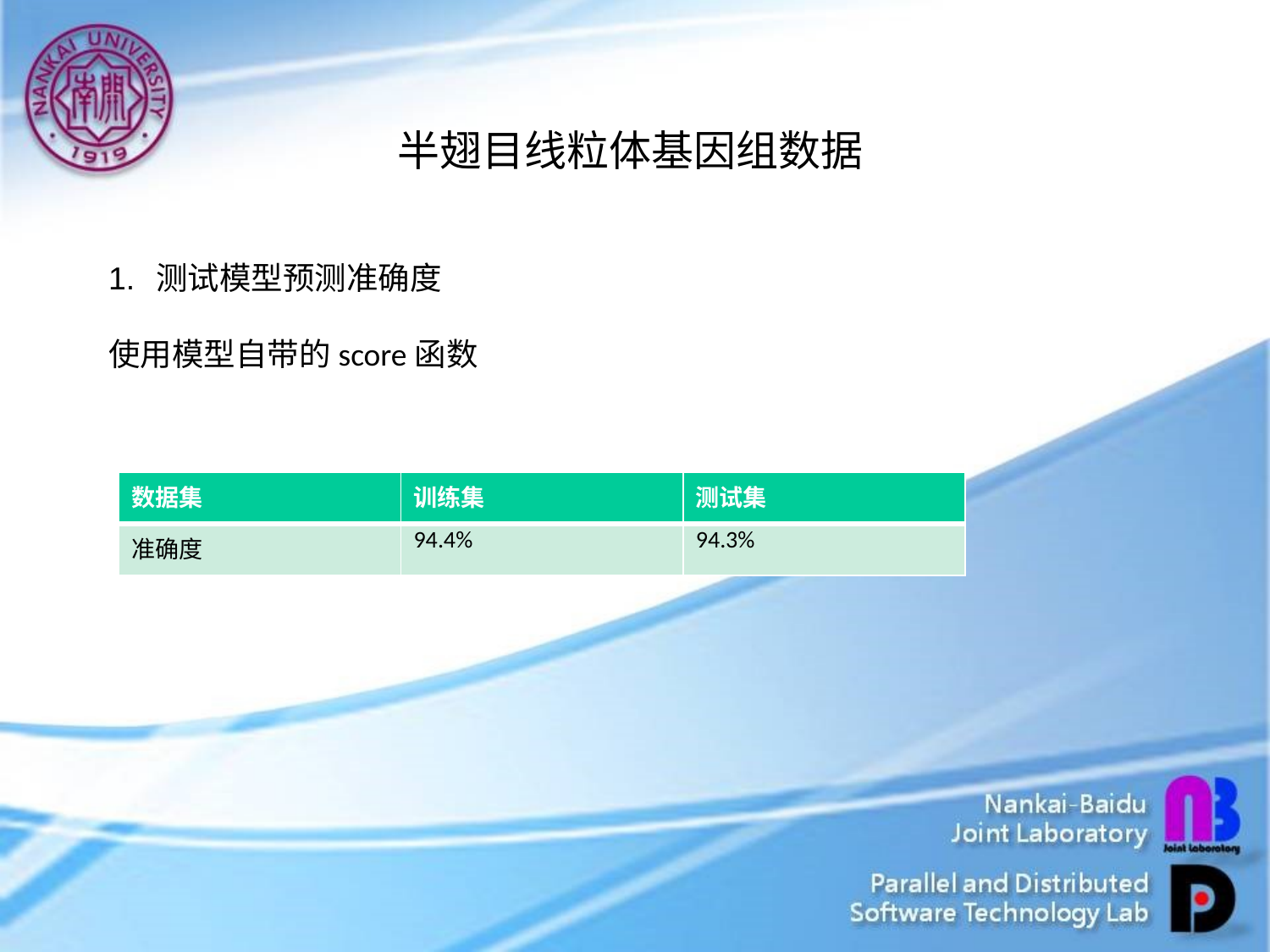

半翅目线粒体基因组数据
测试模型预测准确度

使用模型自带的score函数
| 数据集 | 训练集 | 测试集 |
| --- | --- | --- |
| 准确度 | 94.4% | 94.3% |